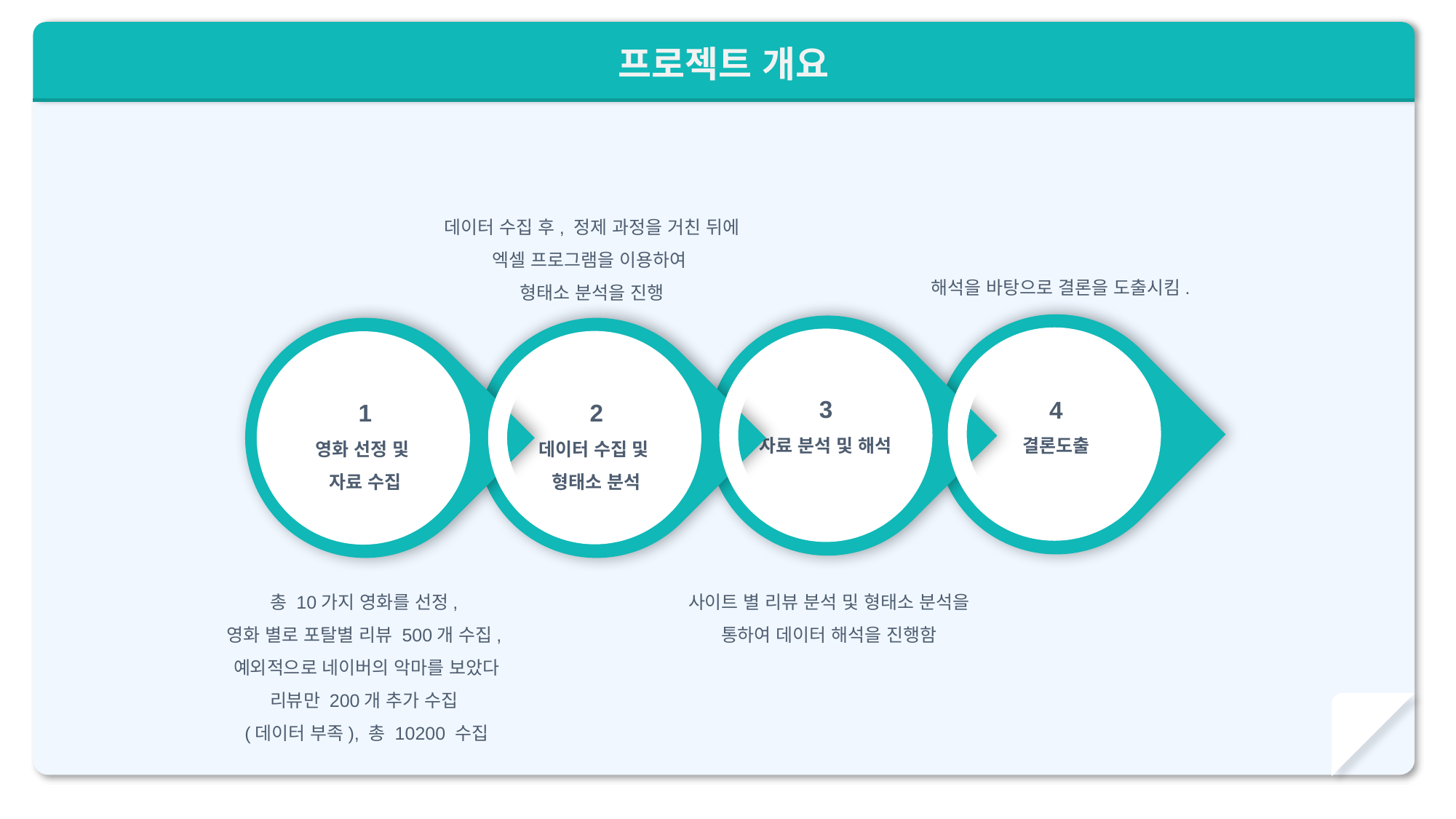

프로젝트 개요

데이터 수집 후, 정제 과정을 거친 뒤에 엑셀 프로그램을 이용하여
형태소 분석을 진행
해석을 바탕으로 결론을 도출시킴.

4
결론도출

3
자료 분석 및 해석

1
영화 선정 및
자료 수집

2
데이터 수집 및
형태소 분석

사이트 별 리뷰 분석 및 형태소 분석을 통하여 데이터 해석을 진행함
총 10가지 영화를 선정,
영화 별로 포탈별 리뷰 500개 수집,
예외적으로 네이버의 악마를 보았다 리뷰만 200개 추가 수집
(데이터 부족), 총 10200 수집